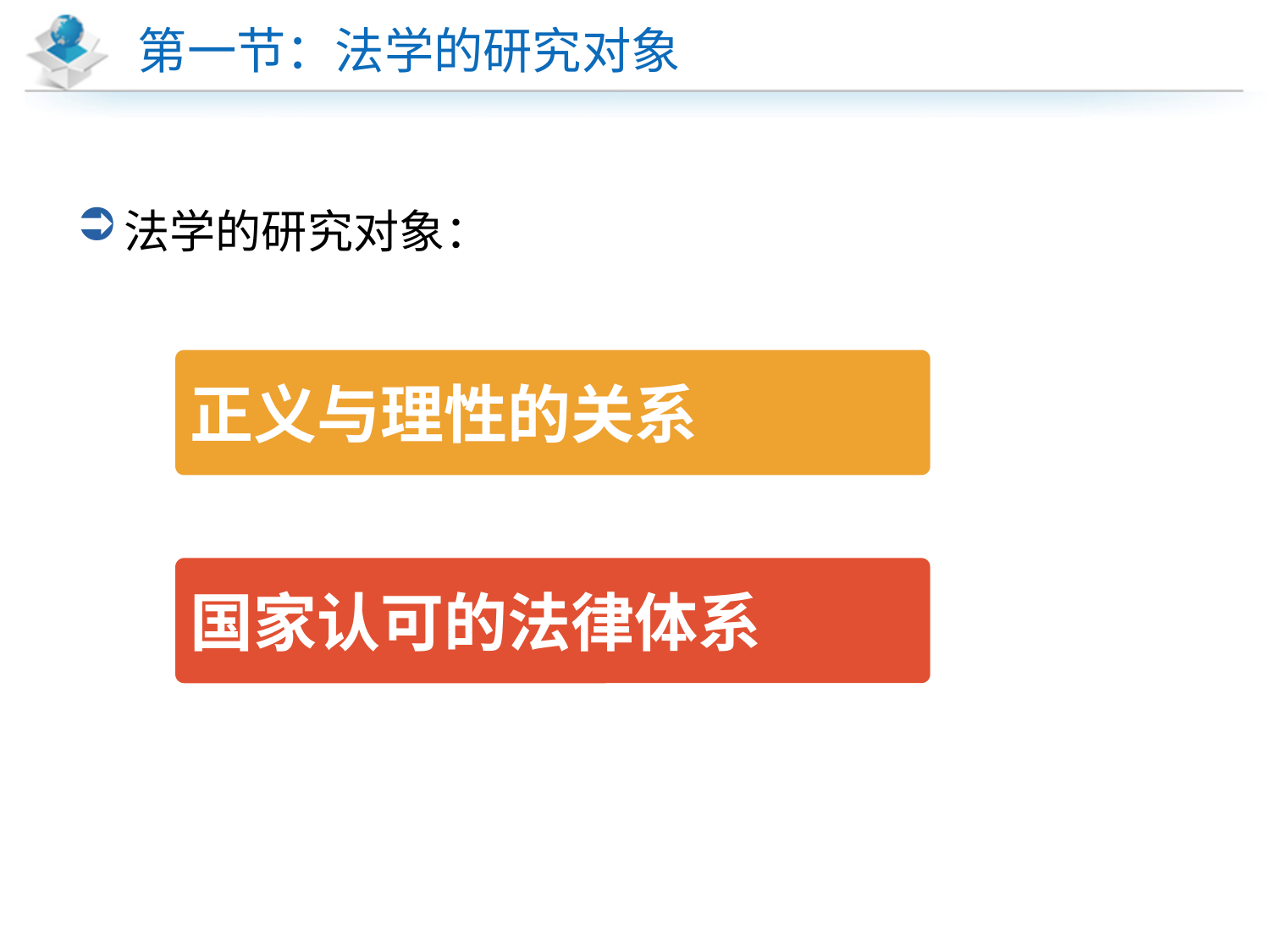

# 第一节：法学的研究对象
法学的研究对象：
正义与理性的关系
国家认可的法律体系